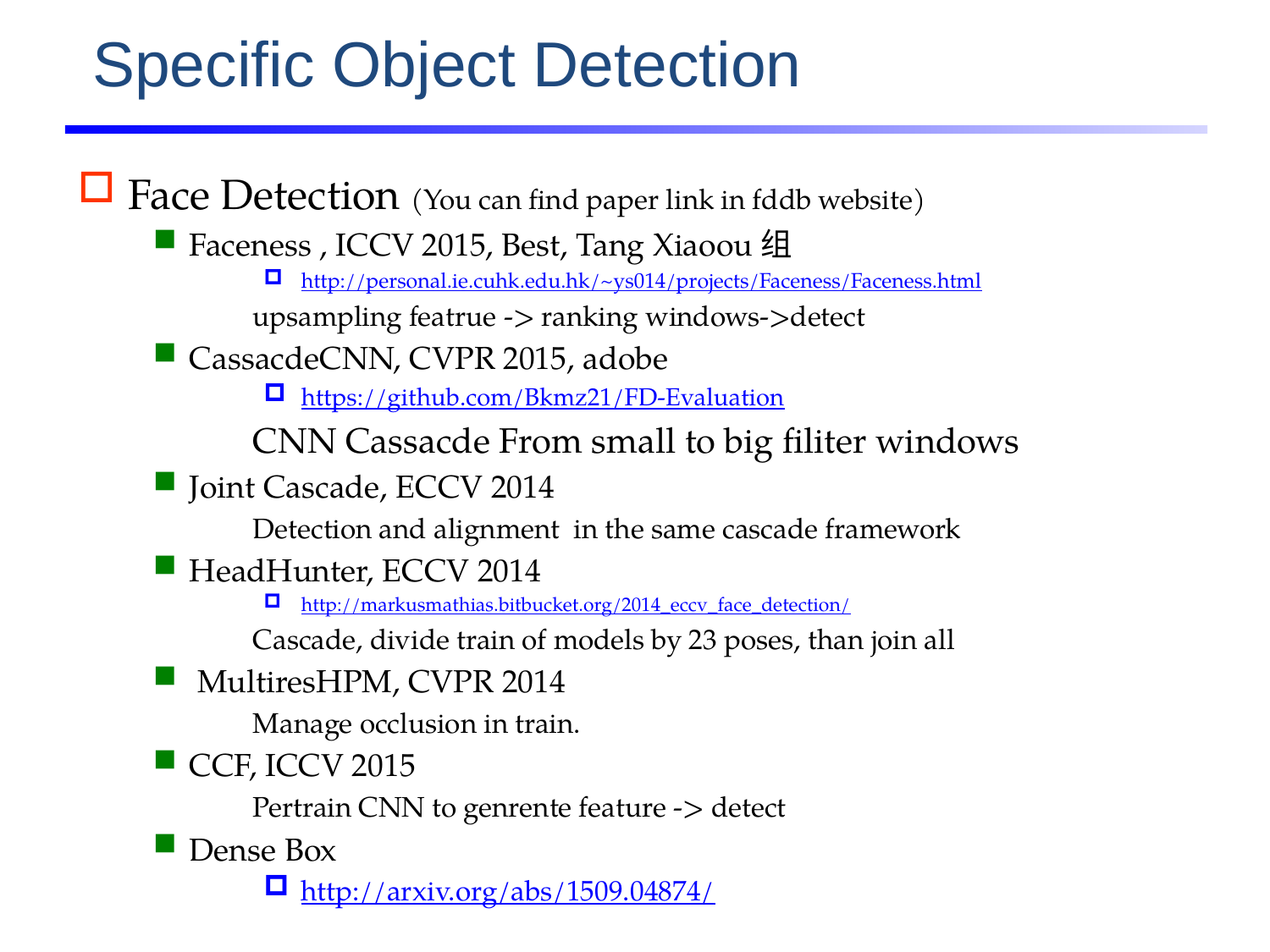

# Specific Object Detection
Face Detection (You can find paper link in fddb website)
Faceness , ICCV 2015, Best, Tang Xiaoou组
http://personal.ie.cuhk.edu.hk/~ys014/projects/Faceness/Faceness.html
upsampling featrue -> ranking windows->detect
CassacdeCNN, CVPR 2015, adobe
https://github.com/Bkmz21/FD-Evaluation
CNN Cassacde From small to big filiter windows
Joint Cascade, ECCV 2014
Detection and alignment  in the same cascade framework
HeadHunter, ECCV 2014
http://markusmathias.bitbucket.org/2014_eccv_face_detection/
Cascade, divide train of models by 23 poses, than join all
 MultiresHPM, CVPR 2014
Manage occlusion in train.
CCF, ICCV 2015
Pertrain CNN to genrente feature -> detect
Dense Box
http://arxiv.org/abs/1509.04874/